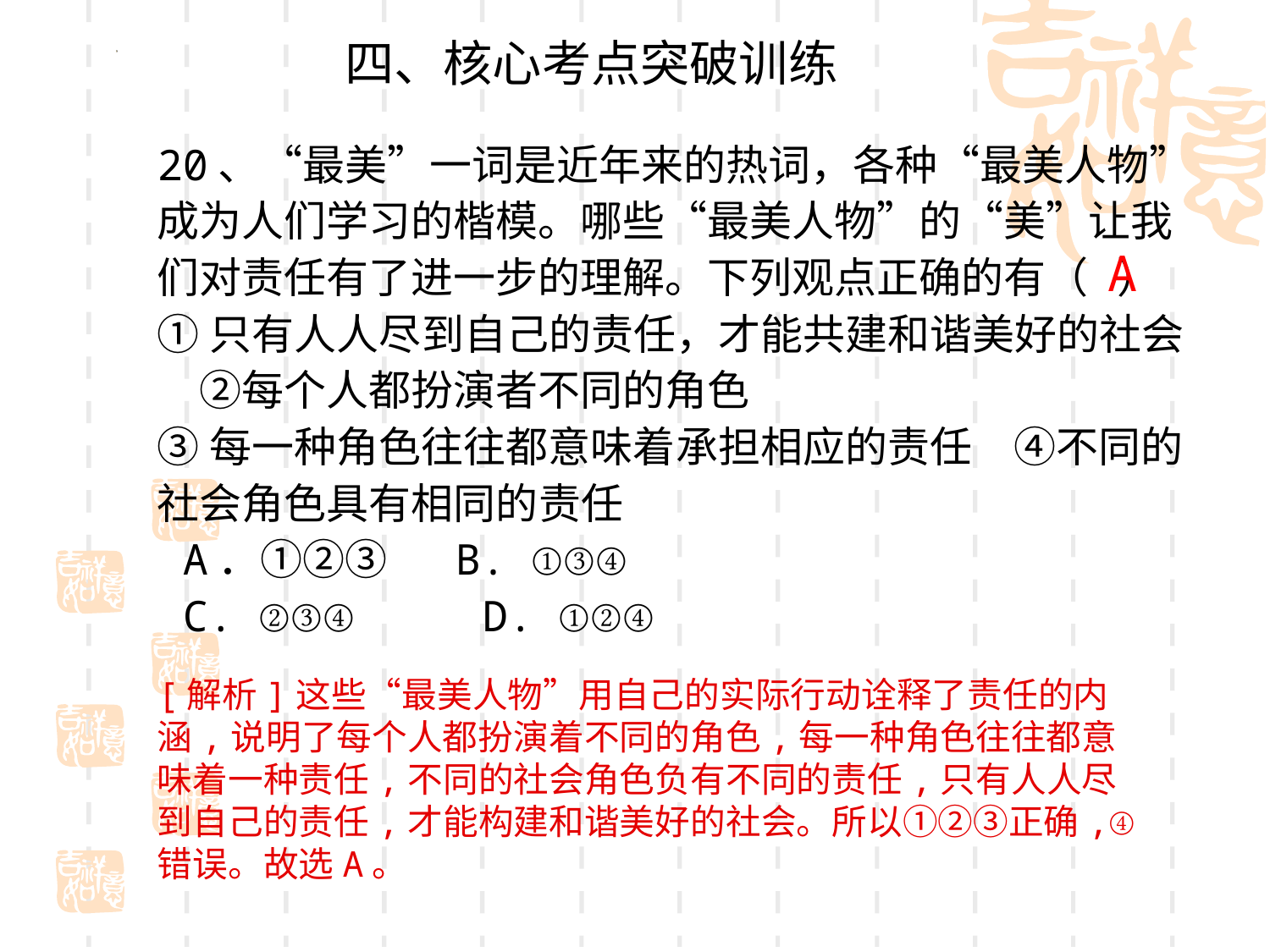

四、核心考点突破训练
20、“最美”一词是近年来的热词，各种“最美人物”成为人们学习的楷模。哪些“最美人物”的“美”让我们对责任有了进一步的理解。下列观点正确的有（   ）
①只有人人尽到自己的责任，才能共建和谐美好的社会　②每个人都扮演者不同的角色
③每一种角色往往都意味着承担相应的责任　④不同的社会角色具有相同的责任
 A．①②③      B. ①③④
 C. ②③④     D. ①②④
A
[解析]这些“最美人物”用自己的实际行动诠释了责任的内涵,说明了每个人都扮演着不同的角色,每一种角色往往都意味着一种责任,不同的社会角色负有不同的责任,只有人人尽到自己的责任,才能构建和谐美好的社会。所以①②③正确,④错误。故选A。